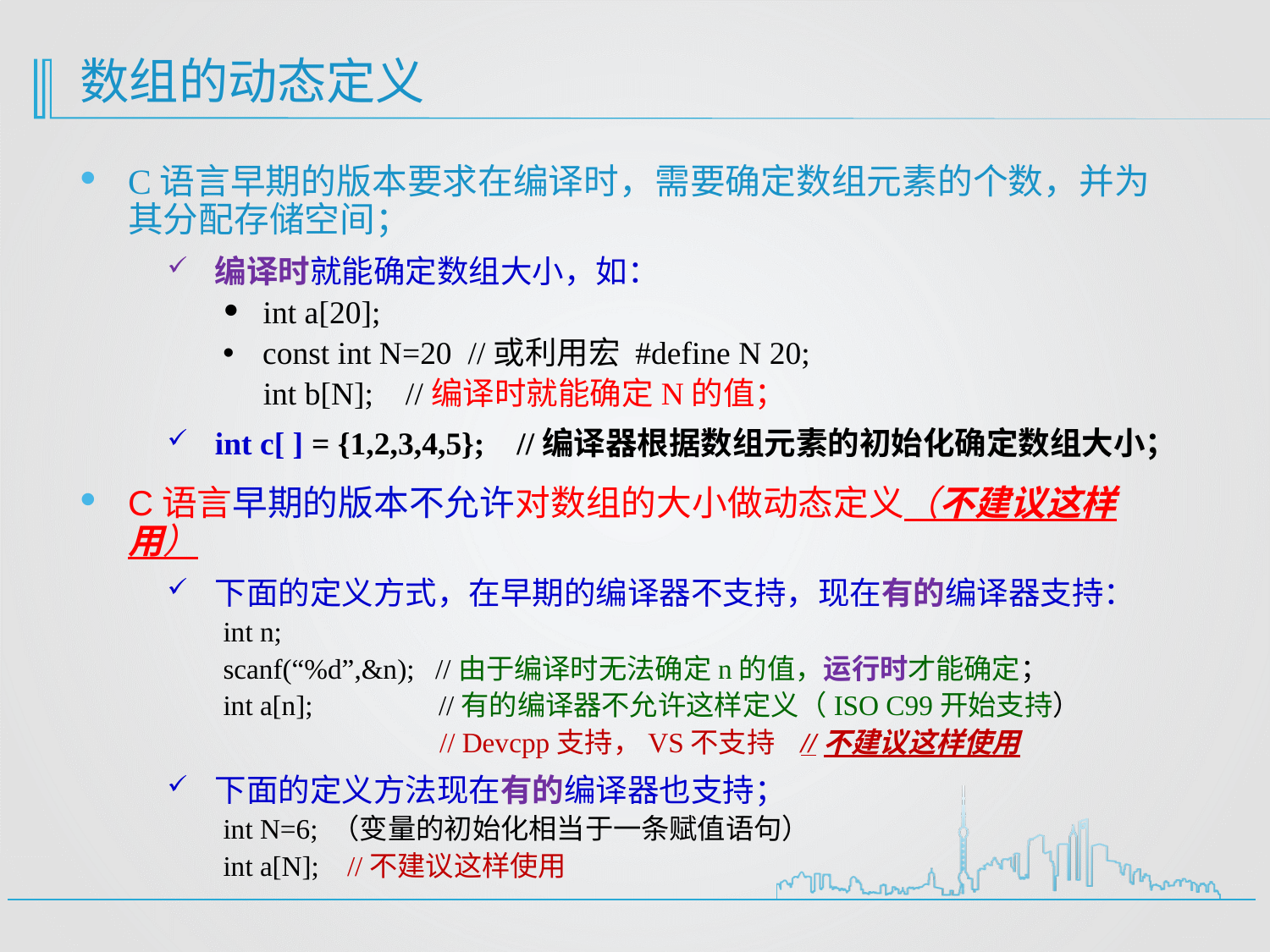

# 数组的动态定义
C语言早期的版本要求在编译时，需要确定数组元素的个数，并为其分配存储空间；
编译时就能确定数组大小，如：
  int a[20];
const int N=20  //或利用宏 #define N 20;
     int b[N];    //编译时就能确定N的值；
int c[ ] = {1,2,3,4,5};    //编译器根据数组元素的初始化确定数组大小；
C语言早期的版本不允许对数组的大小做动态定义（不建议这样用）
下面的定义方式，在早期的编译器不支持，现在有的编译器支持：
int n;
scanf(“%d”,&n);   //由于编译时无法确定n的值，运行时才能确定；
int a[n];                  //有的编译器不允许这样定义（ISO C99开始支持）
                               // Devcpp支持，VS不支持   //不建议这样使用
下面的定义方法现在有的编译器也支持；
int N=6; （变量的初始化相当于一条赋值语句）
int a[N];    //不建议这样使用